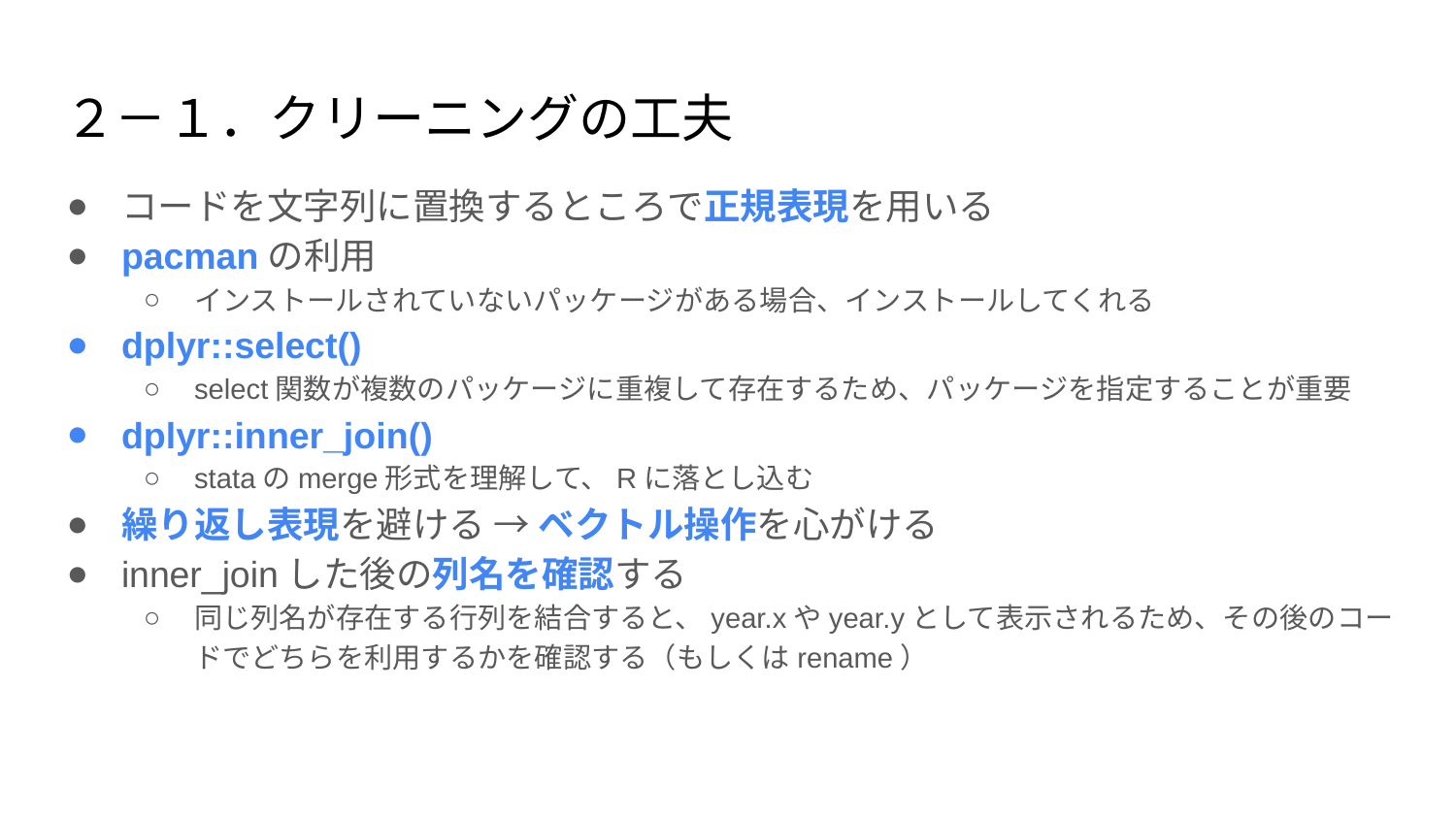

# ２－１．クリーニングの工夫

コードを文字列に置換するところで正規表現を用いる
pacmanの利用
インストールされていないパッケージがある場合、インストールしてくれる
dplyr::select()
select関数が複数のパッケージに重複して存在するため、パッケージを指定することが重要
dplyr::inner_join()
stataのmerge形式を理解して、Rに落とし込む
繰り返し表現を避ける → ベクトル操作を心がける
inner_joinした後の列名を確認する
同じ列名が存在する行列を結合すると、year.xやyear.yとして表示されるため、その後のコードでどちらを利用するかを確認する（もしくはrename）